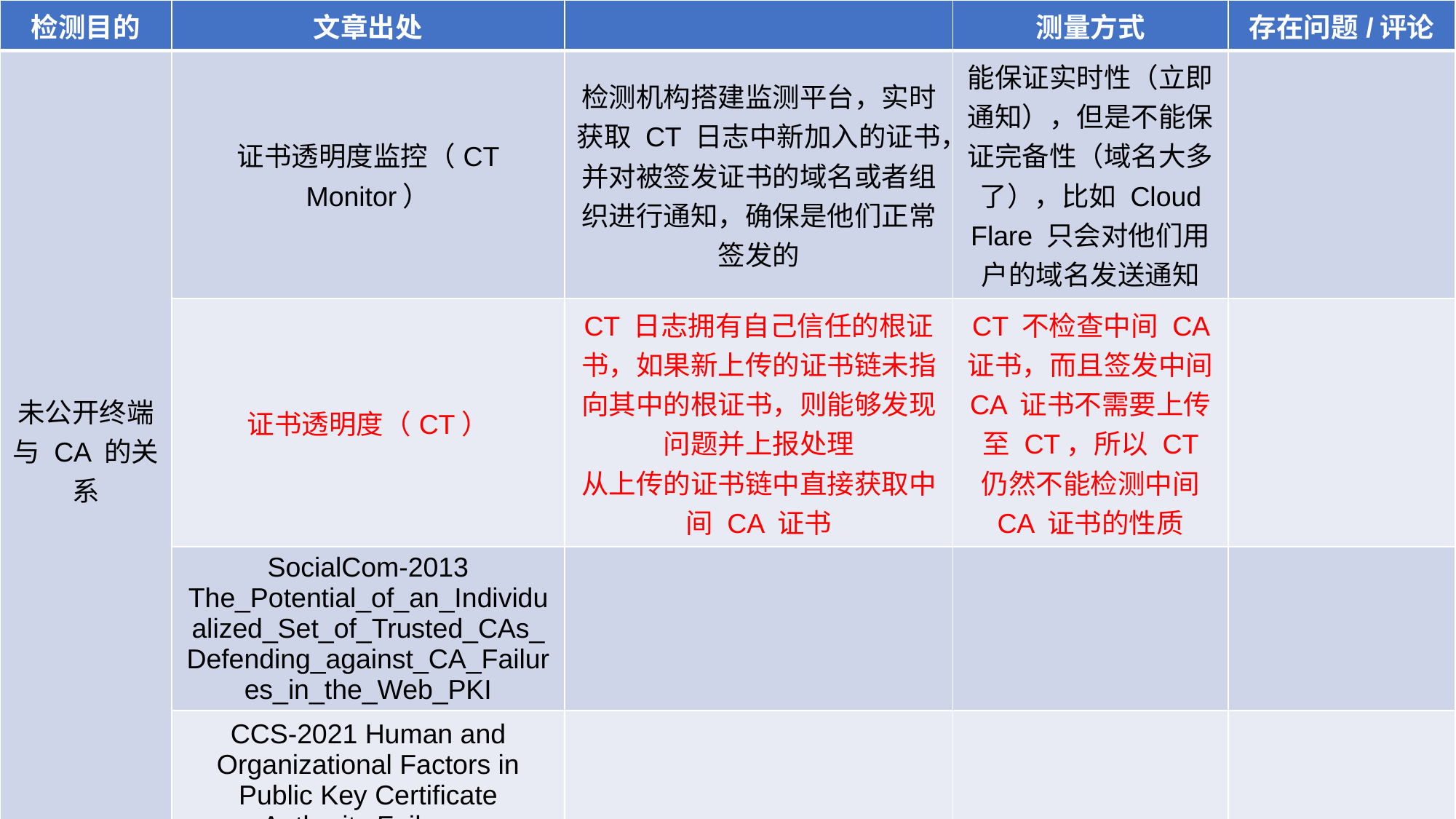

| 检测目的 | 文章出处 |  | 测量方式 | 存在问题/评论 |
| --- | --- | --- | --- | --- |
| 未公开终端与 CA 的关系 | 证书透明度监控（CT Monitor） | 检测机构搭建监测平台，实时获取 CT 日志中新加入的证书，并对被签发证书的域名或者组织进行通知，确保是他们正常签发的 | 能保证实时性（立即通知），但是不能保证完备性（域名大多了），比如 Cloud Flare 只会对他们用户的域名发送通知 |  |
|  | 证书透明度（CT） | CT 日志拥有自己信任的根证书，如果新上传的证书链未指向其中的根证书，则能够发现问题并上报处理 从上传的证书链中直接获取中间 CA 证书 | CT 不检查中间 CA 证书，而且签发中间 CA 证书不需要上传至 CT，所以 CT 仍然不能检测中间 CA 证书的性质 |  |
|  | SocialCom-2013 The\_Potential\_of\_an\_Individualized\_Set\_of\_Trusted\_CAs\_Defending\_against\_CA\_Failures\_in\_the\_Web\_PKI |  |  |  |
|  | CCS-2021 Human and Organizational Factors in Public Key Certificate Authority Failures |  |  |  |